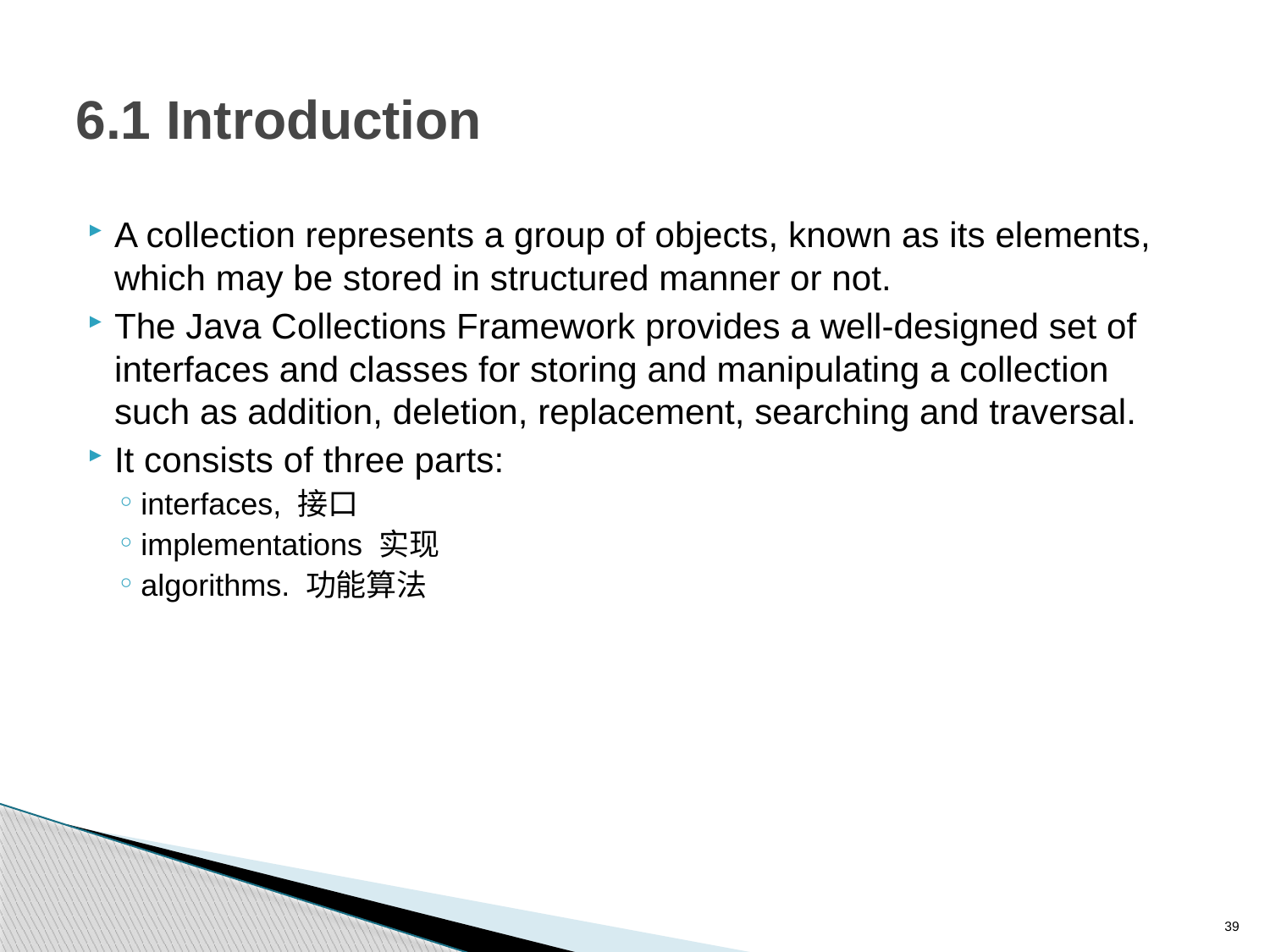

# 6.1 Introduction
A collection represents a group of objects, known as its elements, which may be stored in structured manner or not.
The Java Collections Framework provides a well-designed set of interfaces and classes for storing and manipulating a collection such as addition, deletion, replacement, searching and traversal.
It consists of three parts:
interfaces, 接口
implementations 实现
algorithms. 功能算法
39